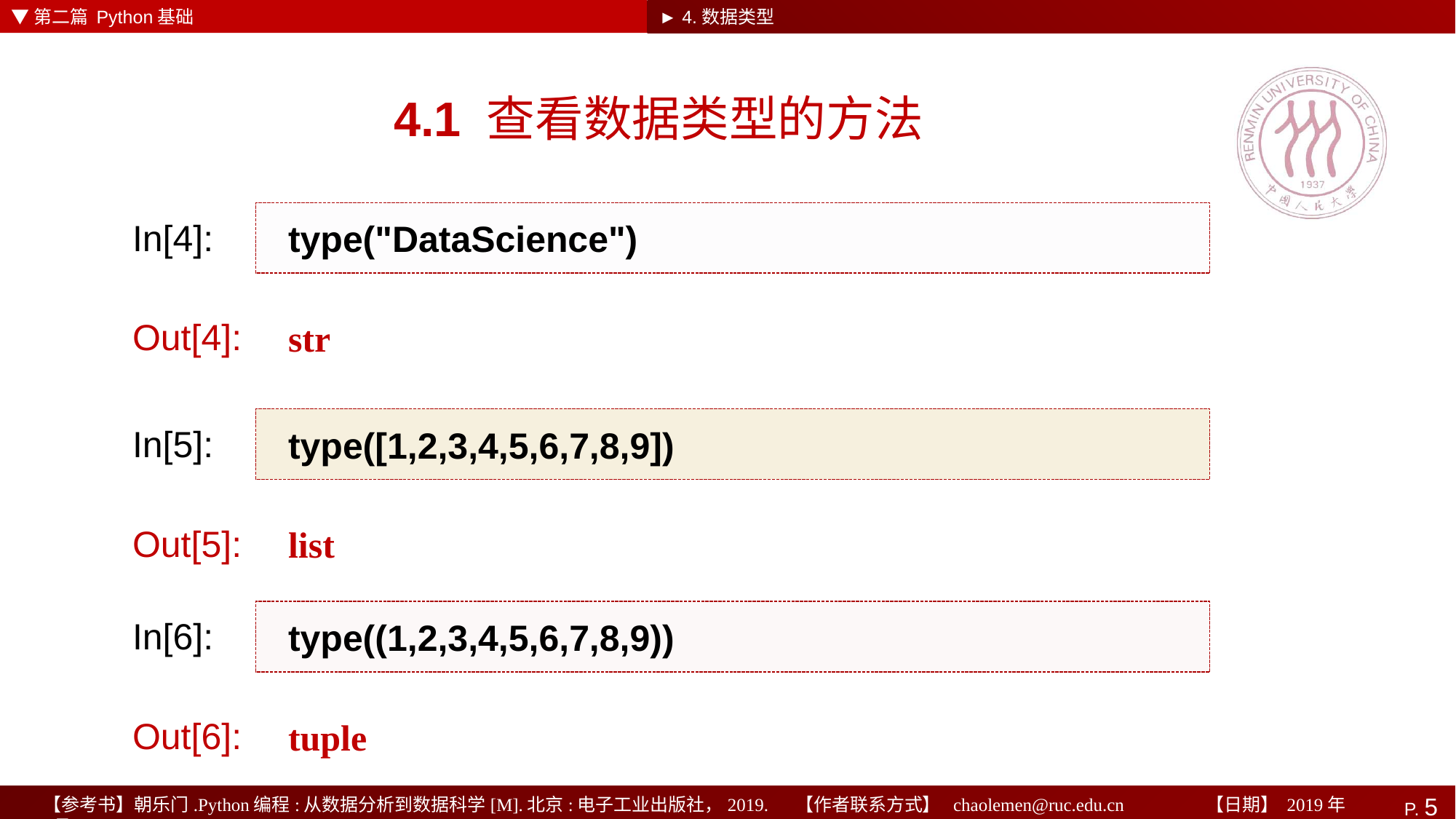

▼第二篇 Python基础
► 4.数据类型
# 4.1 查看数据类型的方法
type("DataScience")
In[4]:
str
Out[4]:
type([1,2,3,4,5,6,7,8,9])
In[5]:
list
Out[5]:
type((1,2,3,4,5,6,7,8,9))
In[6]:
tuple
Out[6]: